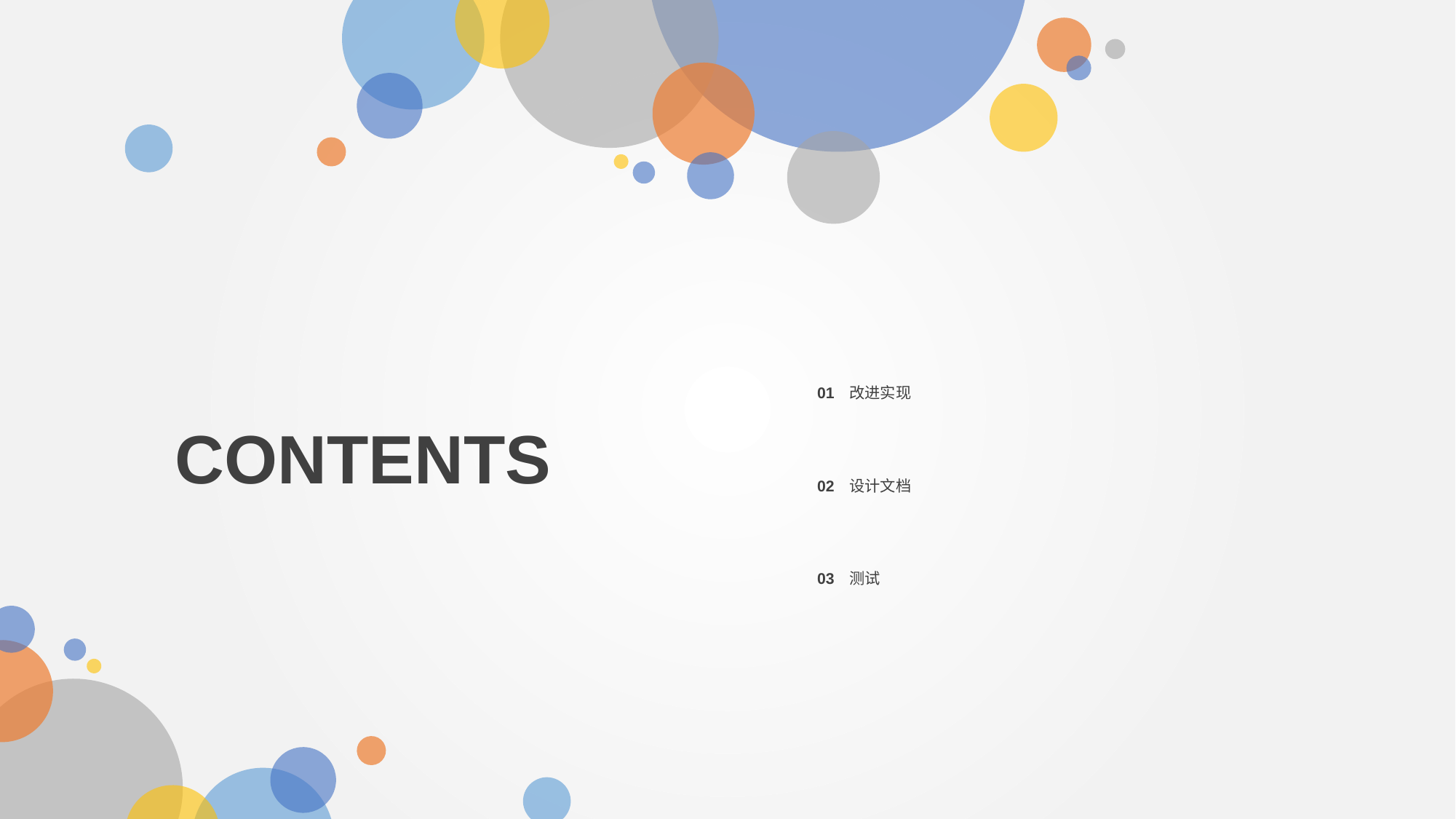

01   改进实现
CONTENTS
02   设计文档
03   测试